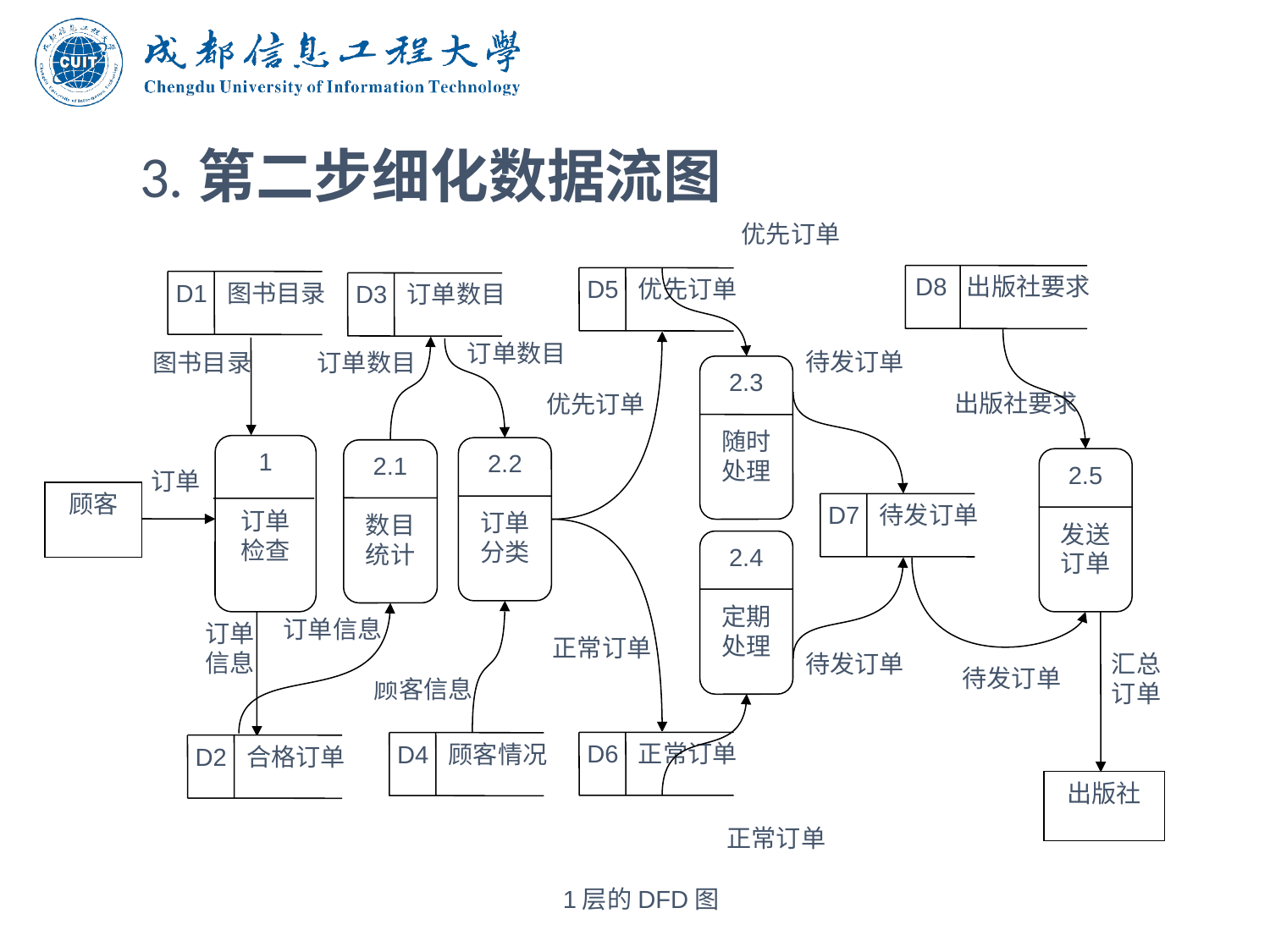

# 3.第二步细化数据流图
优先订单
D8  出版社要求
D5  优先订单
2.3

随时处理
2.4

定期处理
D6  正常订单
正常订单
D1  图书目录
D3  订单数目
订单数目
待发订单
图书目录
订单数目
出版社要求
优先订单
1

订单检查
2.2

订单分类
2.1

数目统计
2.5

发送订单
订单
顾客
D7  待发订单
订单信息
订单信息
正常订单
待发订单
汇总订单
待发订单
顾客信息
D4  顾客情况
D2  合格订单
出版社
1层的DFD图